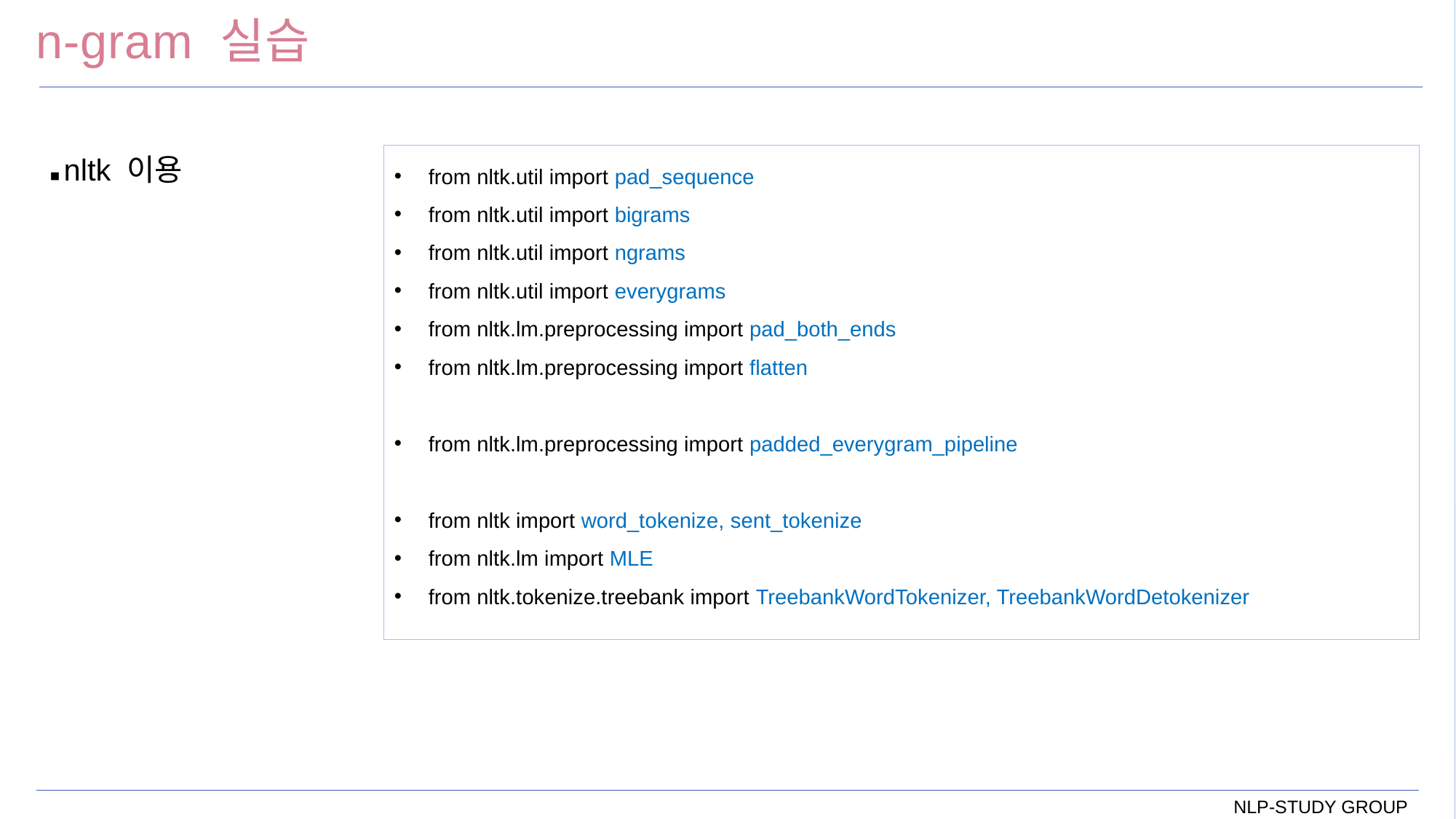

# n-gram 실습
◼ nltk 이용
from nltk.util import pad_sequence
from nltk.util import bigrams
from nltk.util import ngrams
from nltk.util import everygrams
from nltk.lm.preprocessing import pad_both_ends
from nltk.lm.preprocessing import flatten

from nltk.lm.preprocessing import padded_everygram_pipeline

from nltk import word_tokenize, sent_tokenize
from nltk.lm import MLE
from nltk.tokenize.treebank import TreebankWordTokenizer, TreebankWordDetokenizer

NLP-STUDY GROUP